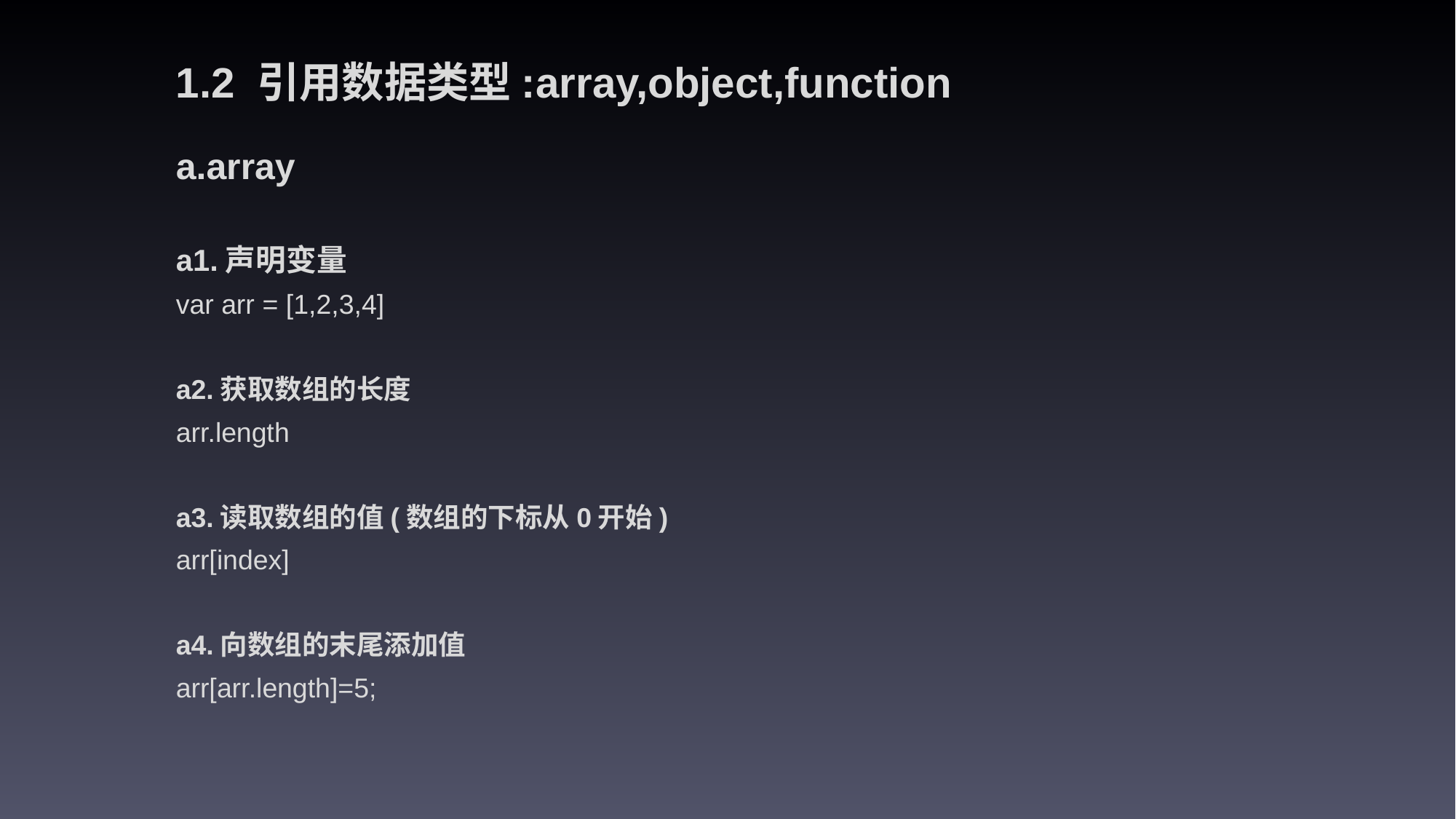

1.2 引用数据类型:array,object,function

a.array

a1.声明变量
var arr = [1,2,3,4]

a2.获取数组的长度
arr.length

a3.读取数组的值(数组的下标从0开始)
arr[index]

a4.向数组的末尾添加值
arr[arr.length]=5;